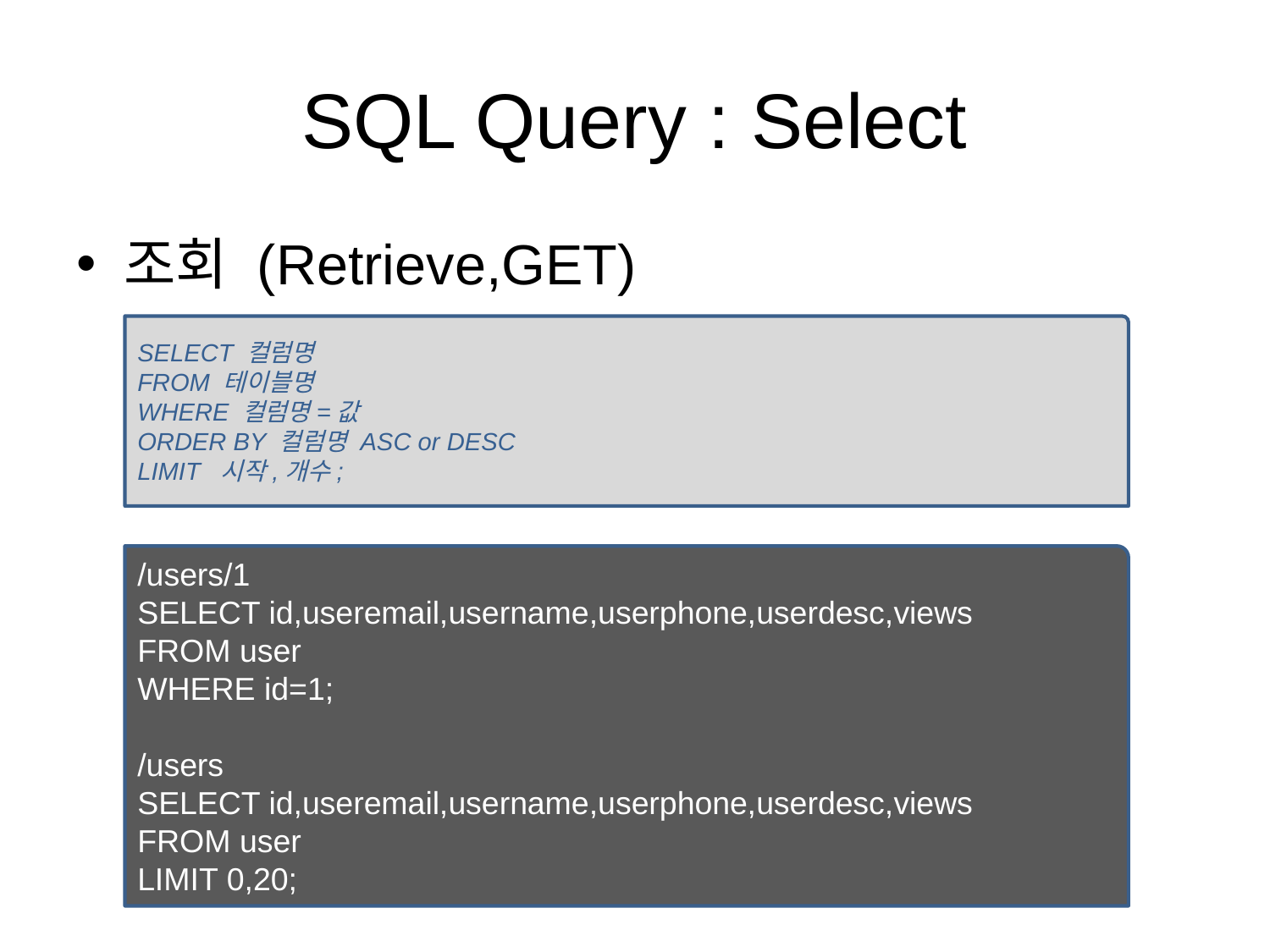

# SQL Query : Select
조회 (Retrieve,GET)
SELECT 컬럼명
FROM 테이블명
WHERE 컬럼명=값
ORDER BY 컬럼명 ASC or DESC
LIMIT  시작,개수;
/users/1
SELECT id,useremail,username,userphone,userdesc,views
FROM user
WHERE id=1;

/users
SELECT id,useremail,username,userphone,userdesc,views
FROM user
LIMIT 0,20;